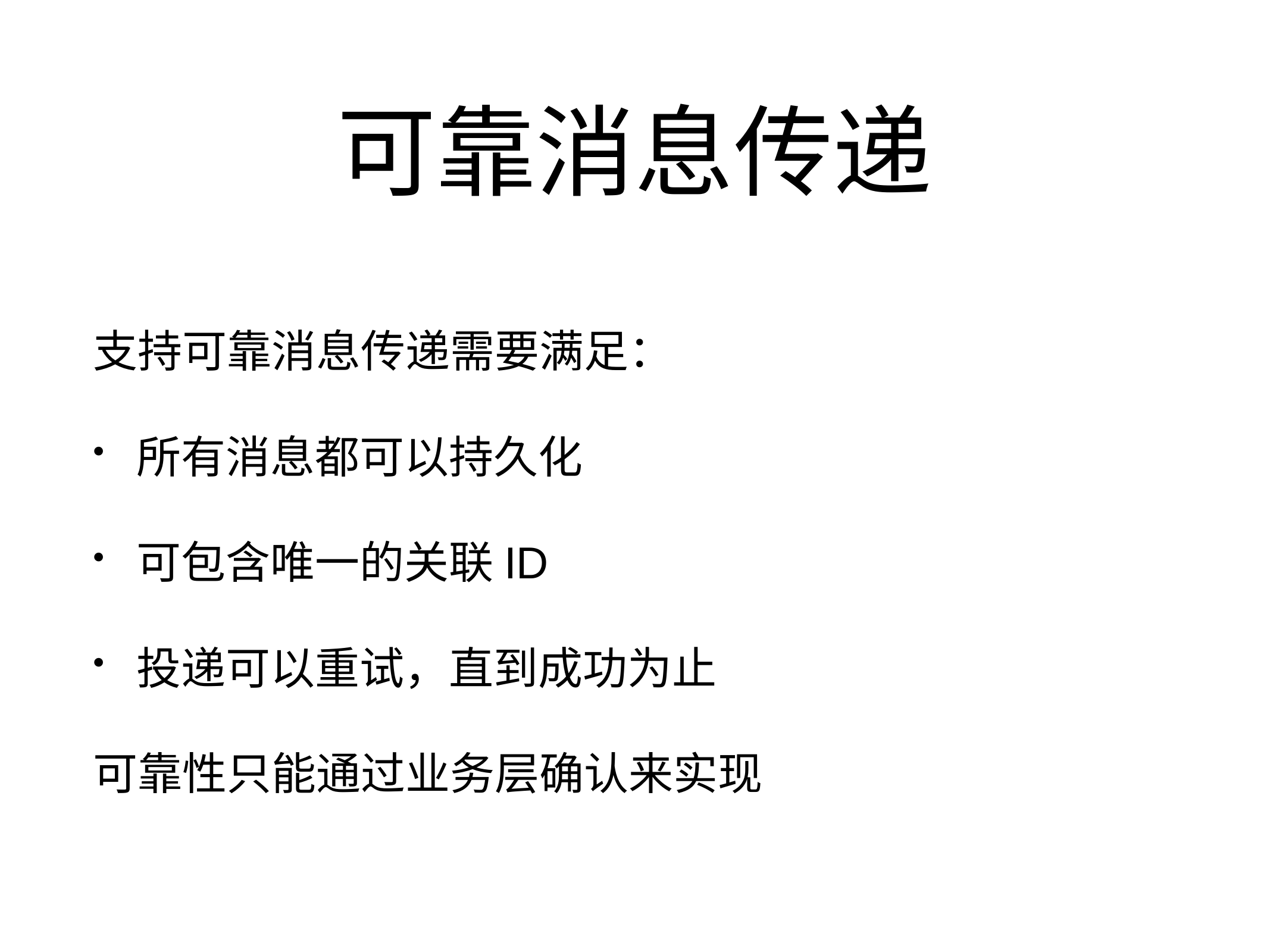

# 可靠消息传递
支持可靠消息传递需要满足：
所有消息都可以持久化
可包含唯一的关联ID
投递可以重试，直到成功为止
可靠性只能通过业务层确认来实现